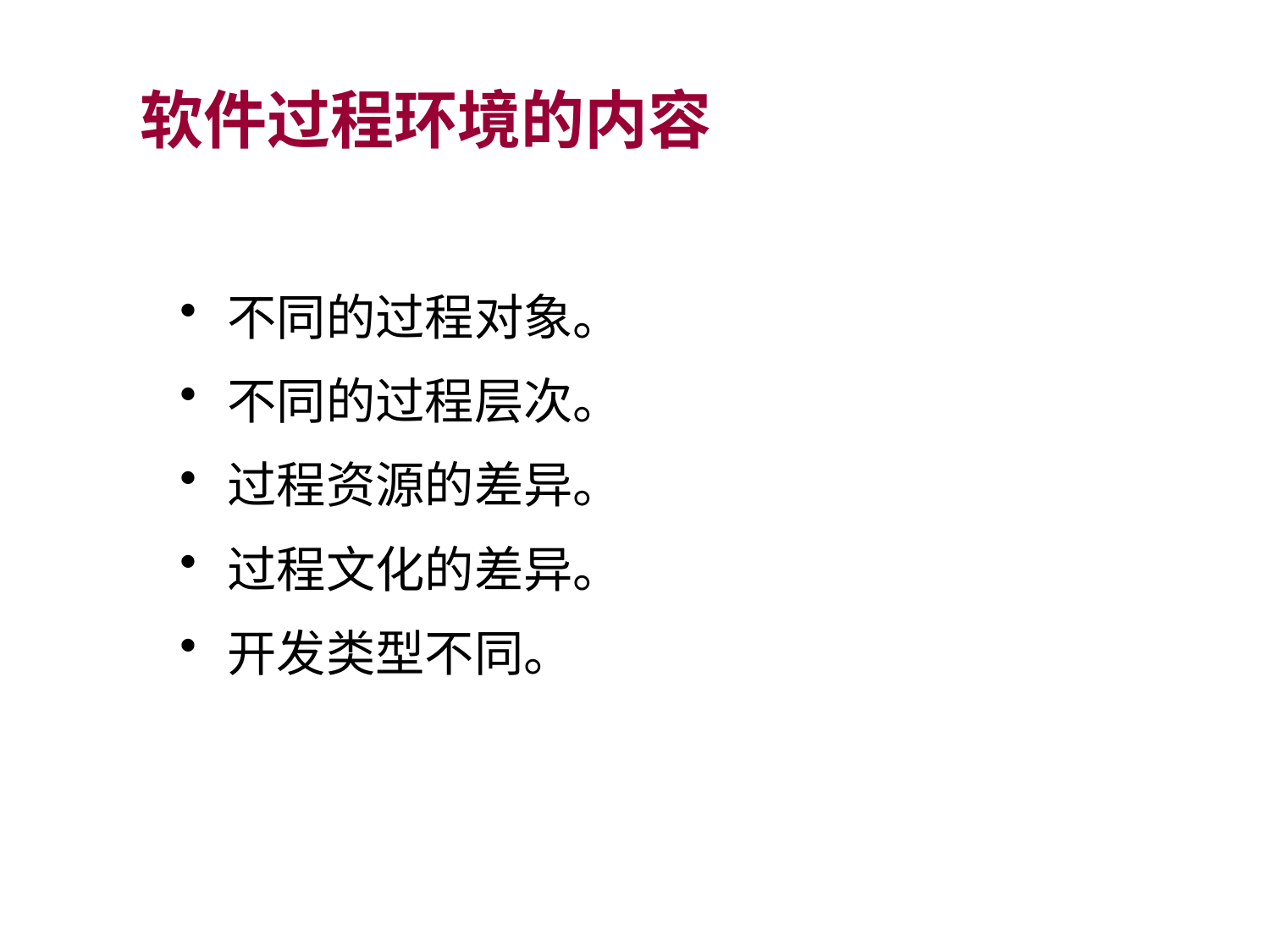

软件过程环境的内容

不同的过程对象。
不同的过程层次。
过程资源的差异。
过程文化的差异。
开发类型不同。